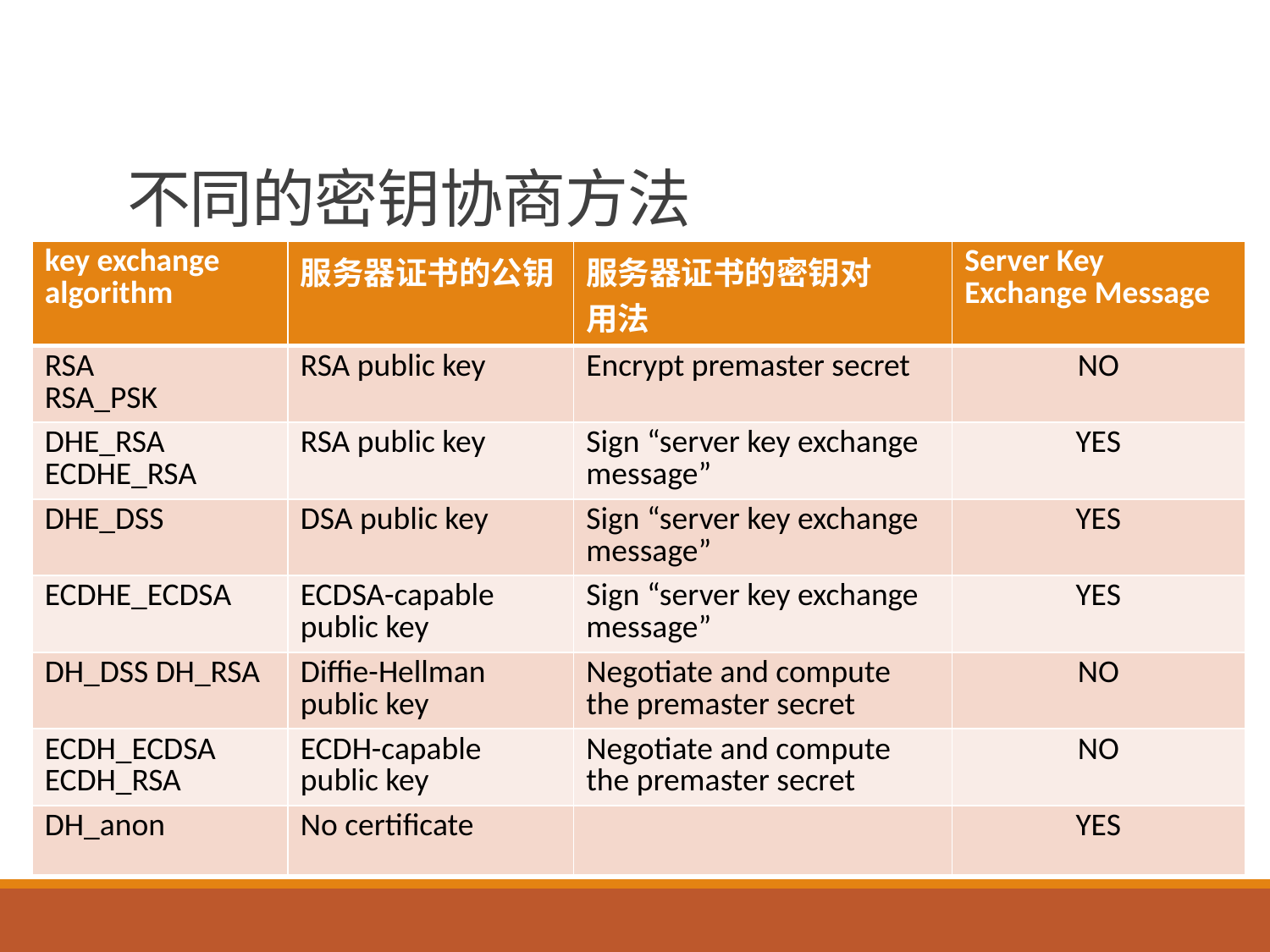

# 不同的密钥协商方法
| key exchange algorithm | 服务器证书的公钥 | 服务器证书的密钥对 用法 | Server Key Exchange Message |
| --- | --- | --- | --- |
| RSA RSA\_PSK | RSA public key | Encrypt premaster secret | NO |
| DHE\_RSA ECDHE\_RSA | RSA public key | Sign “server key exchange message” | YES |
| DHE\_DSS | DSA public key | Sign “server key exchange message” | YES |
| ECDHE\_ECDSA | ECDSA-capable public key | Sign “server key exchange message” | YES |
| DH\_DSS DH\_RSA | Diffie-Hellman public key | Negotiate and compute the premaster secret | NO |
| ECDH\_ECDSA ECDH\_RSA | ECDH-capable public key | Negotiate and compute the premaster secret | NO |
| DH\_anon | No certificate |  | YES |
58